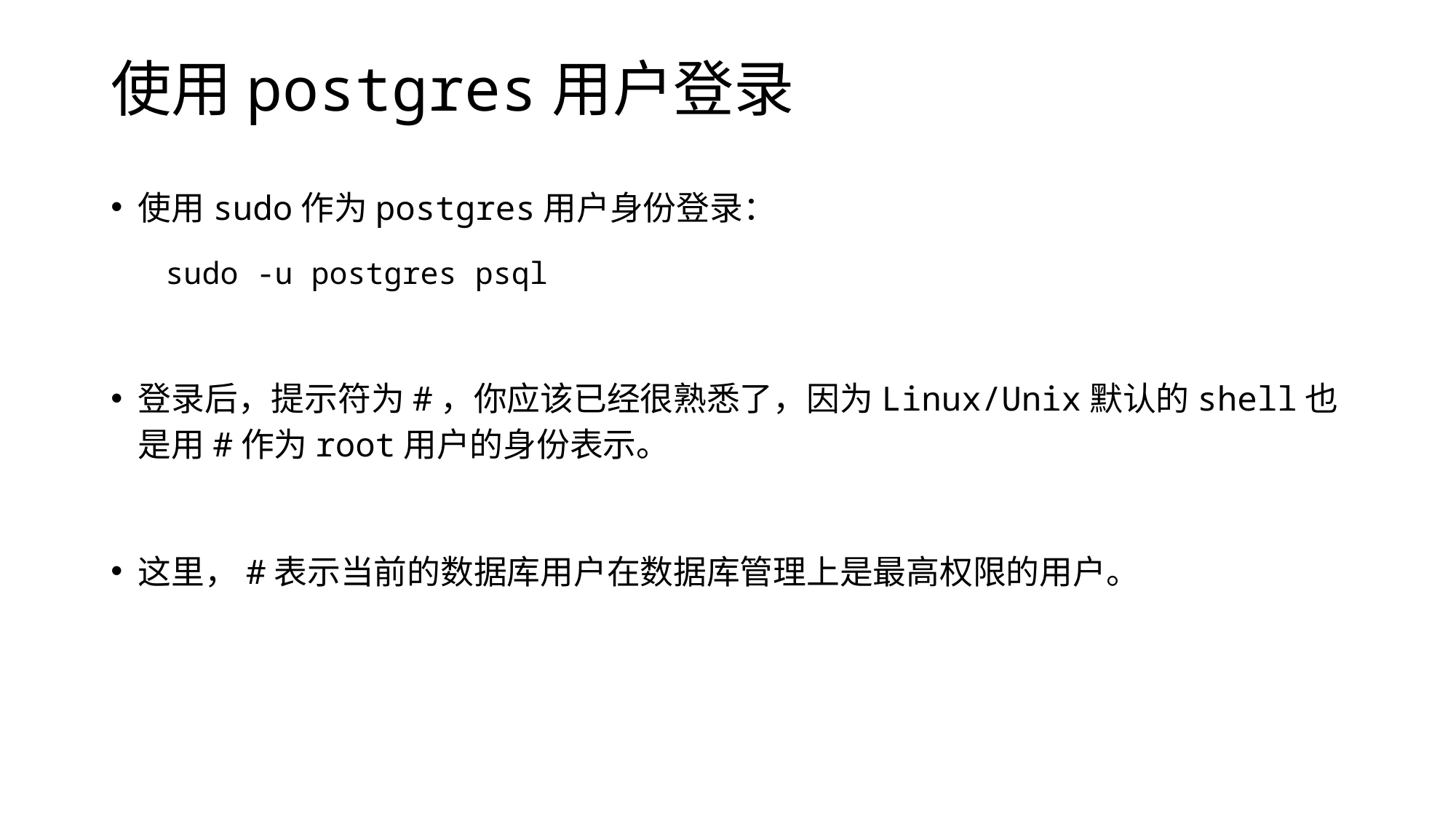

# 使用postgres用户登录
使用sudo作为postgres用户身份登录：
sudo -u postgres psql

登录后，提示符为#，你应该已经很熟悉了，因为Linux/Unix默认的shell也是用#作为root用户的身份表示。

这里，#表示当前的数据库用户在数据库管理上是最高权限的用户。